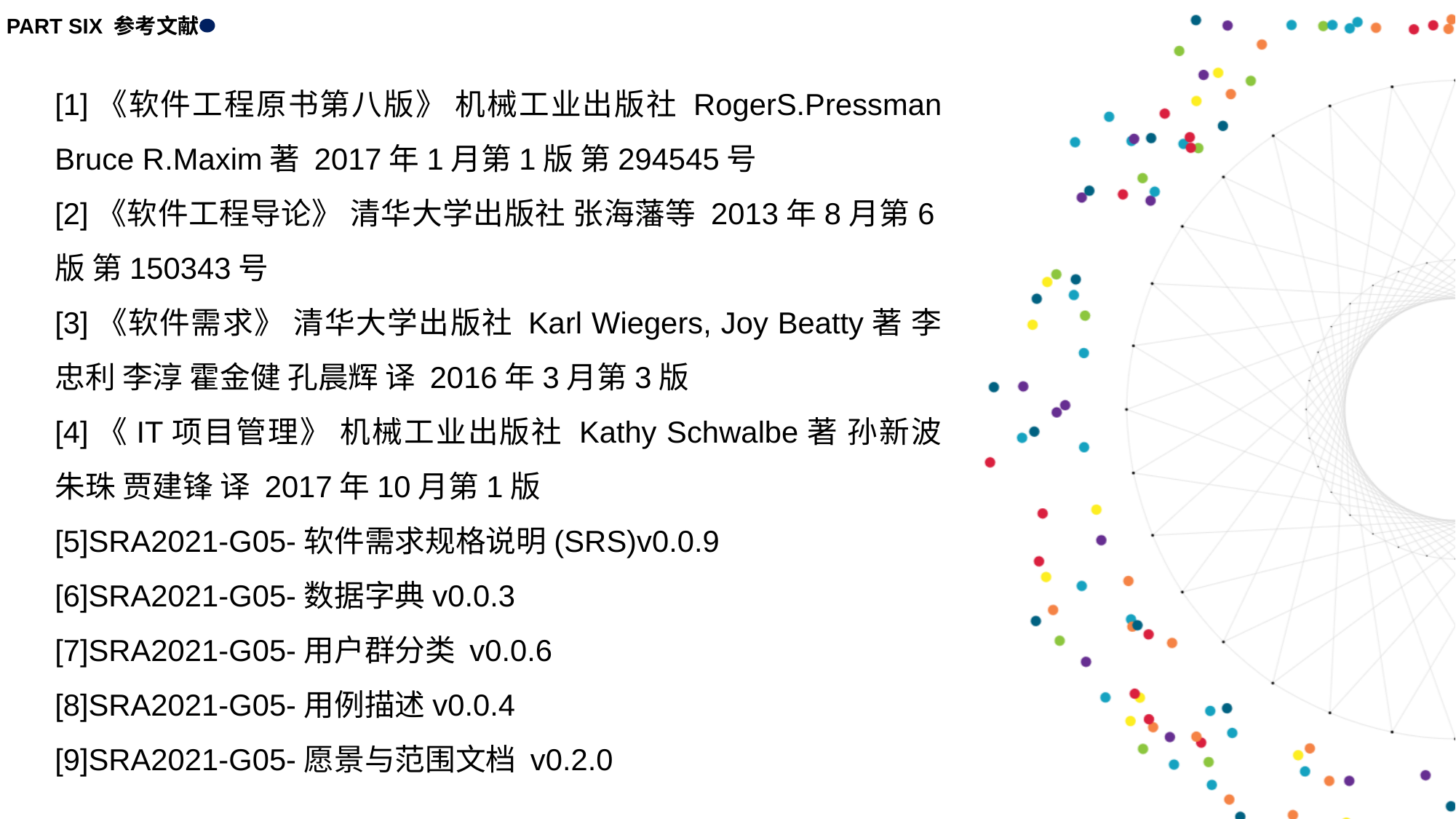

PART SIX 参考文献

[1]《软件工程原书第八版》 机械工业出版社 RogerS.Pressman Bruce R.Maxim著 2017年1月第1版 第294545号
[2]《软件工程导论》 清华大学出版社 张海藩等 2013年8月第6版 第150343号
[3]《软件需求》 清华大学出版社 Karl Wiegers, Joy Beatty著 李忠利 李淳 霍金健 孔晨辉 译 2016年3月第3版
[4]《IT项目管理》 机械工业出版社 Kathy Schwalbe著 孙新波 朱珠 贾建锋 译 2017年10月第1版
[5]SRA2021-G05-软件需求规格说明(SRS)v0.0.9
[6]SRA2021-G05-数据字典v0.0.3
[7]SRA2021-G05-用户群分类 v0.0.6
[8]SRA2021-G05-用例描述v0.0.4
[9]SRA2021-G05-愿景与范围文档 v0.2.0